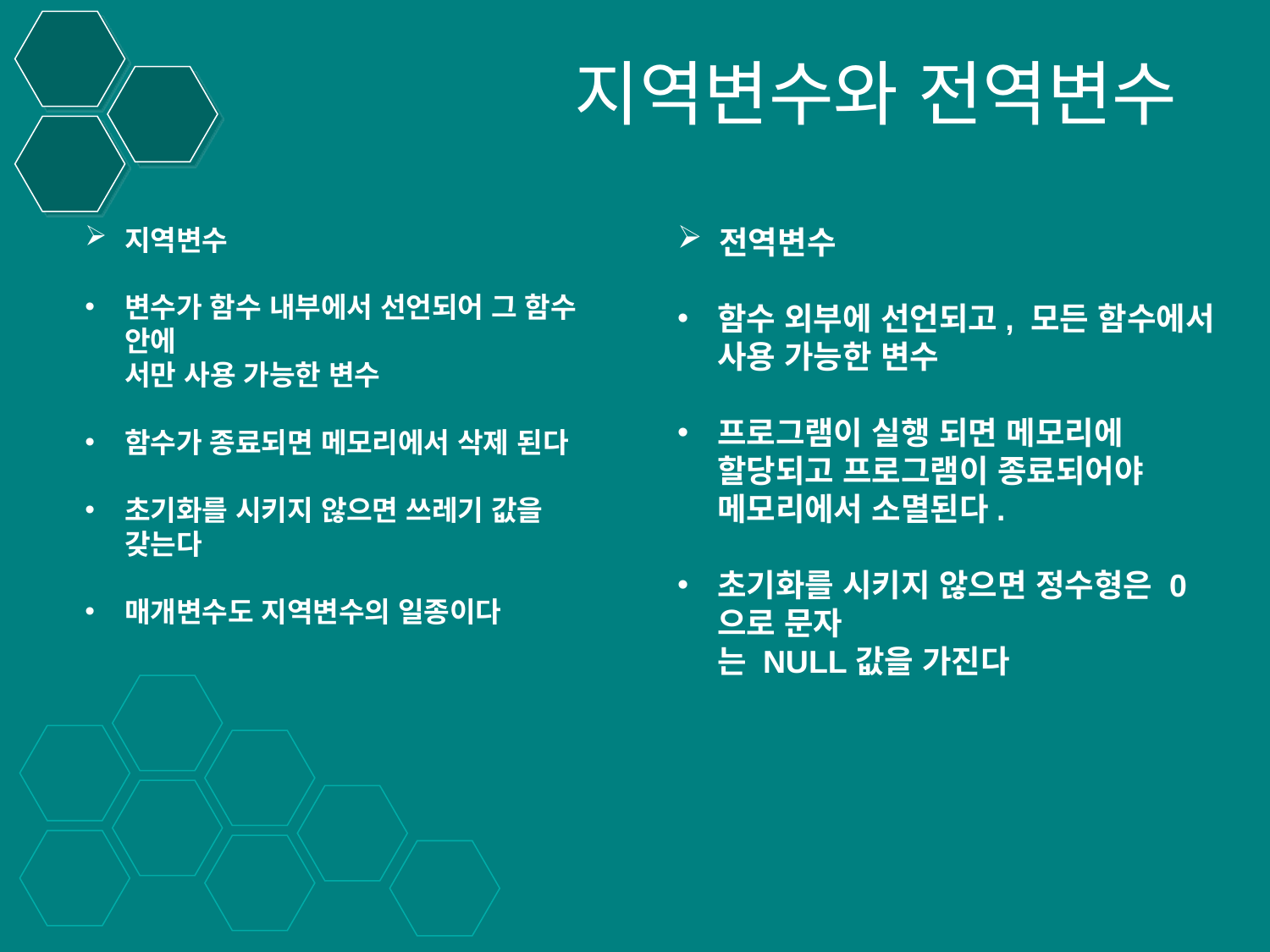

# 지역변수와 전역변수
지역변수

변수가 함수 내부에서 선언되어 그 함수 안에
서만 사용 가능한 변수

함수가 종료되면 메모리에서 삭제 된다

초기화를 시키지 않으면 쓰레기 값을 갖는다

매개변수도 지역변수의 일종이다
 전역변수

함수 외부에 선언되고, 모든 함수에서 사용 가능한 변수

프로그램이 실행 되면 메모리에 할당되고 프로그램이 종료되어야 메모리에서 소멸된다.

초기화를 시키지 않으면 정수형은 0으로 문자
는 NULL값을 가진다